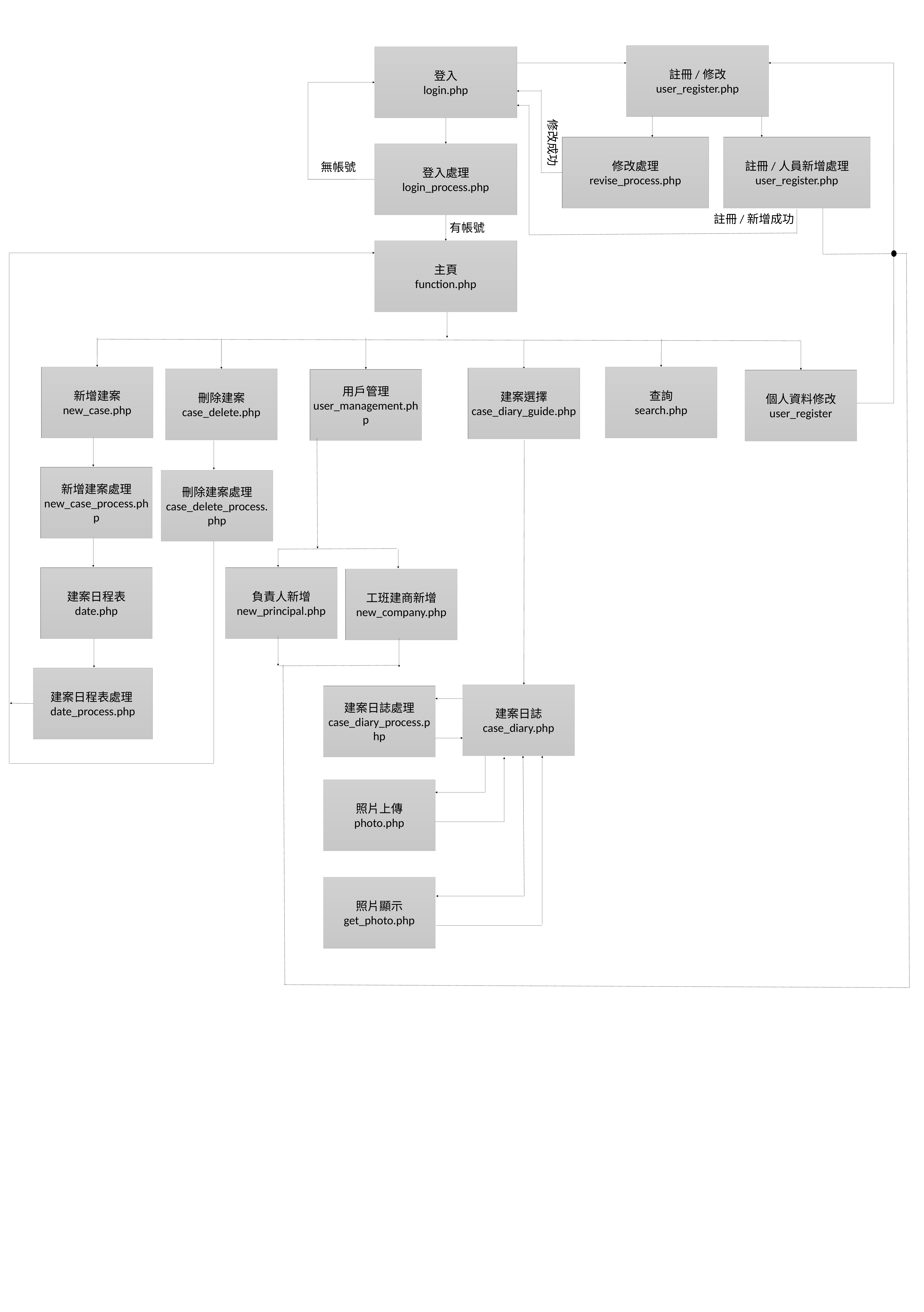

註冊/修改
user_register.php
登入
login.php
修改成功
修改處理
revise_process.php
註冊/人員新增處理
user_register.php

登入處理
login_process.php
無帳號
註冊/新增成功
有帳號
主頁
function.php

新增建案
new_case.php
查詢
search.php
建案選擇
case_diary_guide.php
刪除建案
case_delete.php
用戶管理
user_management.php
個人資料修改
user_register

新增建案處理
new_case_process.php
刪除建案處理
case_delete_process.php
建案日程表
date.php
負責人新增
new_principal.php
工班建商新增
new_company.php
建案日程表處理date_process.php
建案日誌
case_diary.php
建案日誌處理
case_diary_process.php
照片上傳
photo.php
照片顯示
get_photo.php